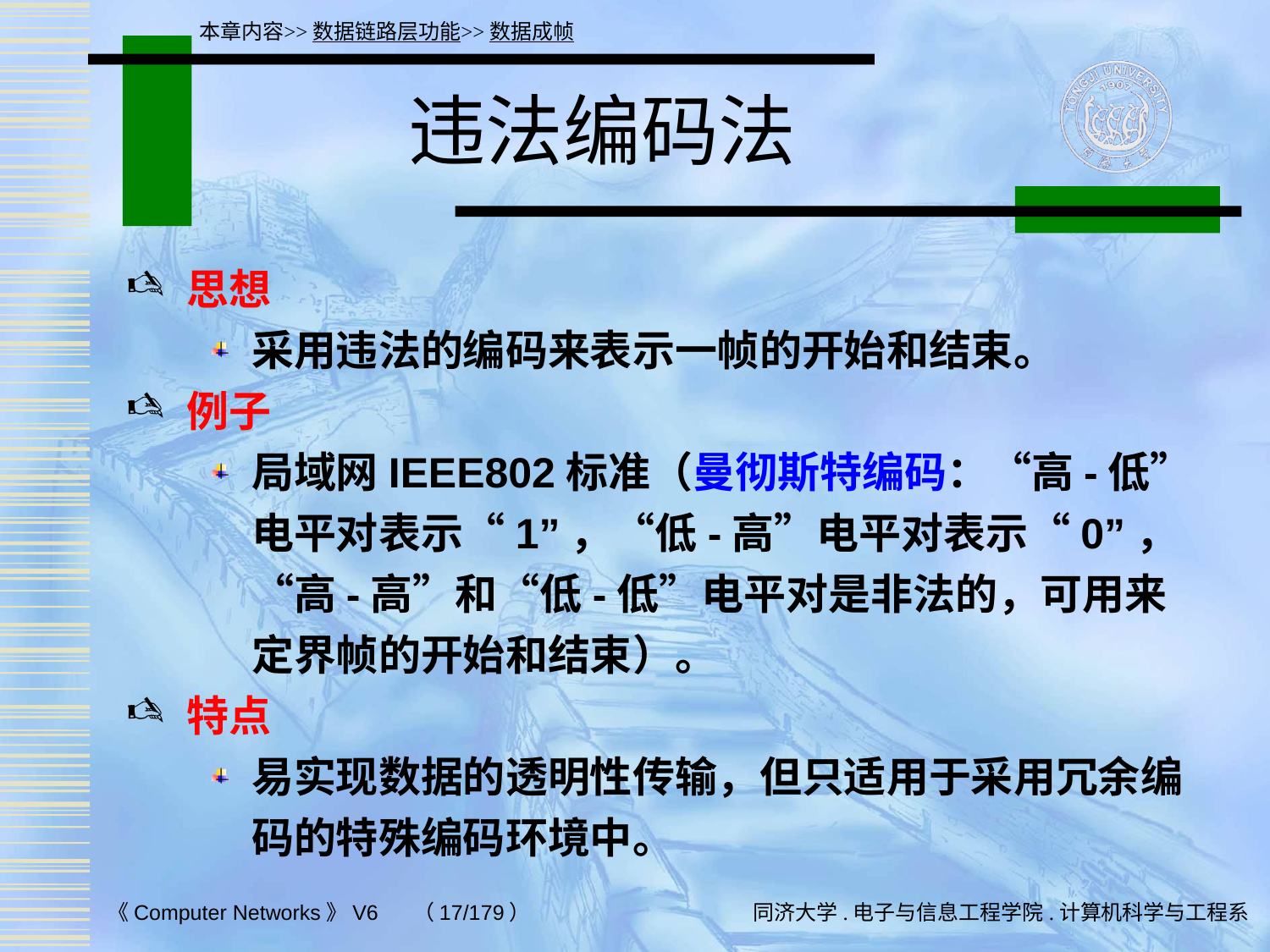

本章内容>>数据链路层功能>>数据成帧
# 违法编码法
思想
采用违法的编码来表示一帧的开始和结束。
例子
局域网IEEE802标准（曼彻斯特编码：“高-低”电平对表示“1”，“低-高”电平对表示“0”，“高-高”和“低-低”电平对是非法的，可用来定界帧的开始和结束）。
特点
易实现数据的透明性传输，但只适用于采用冗余编码的特殊编码环境中。